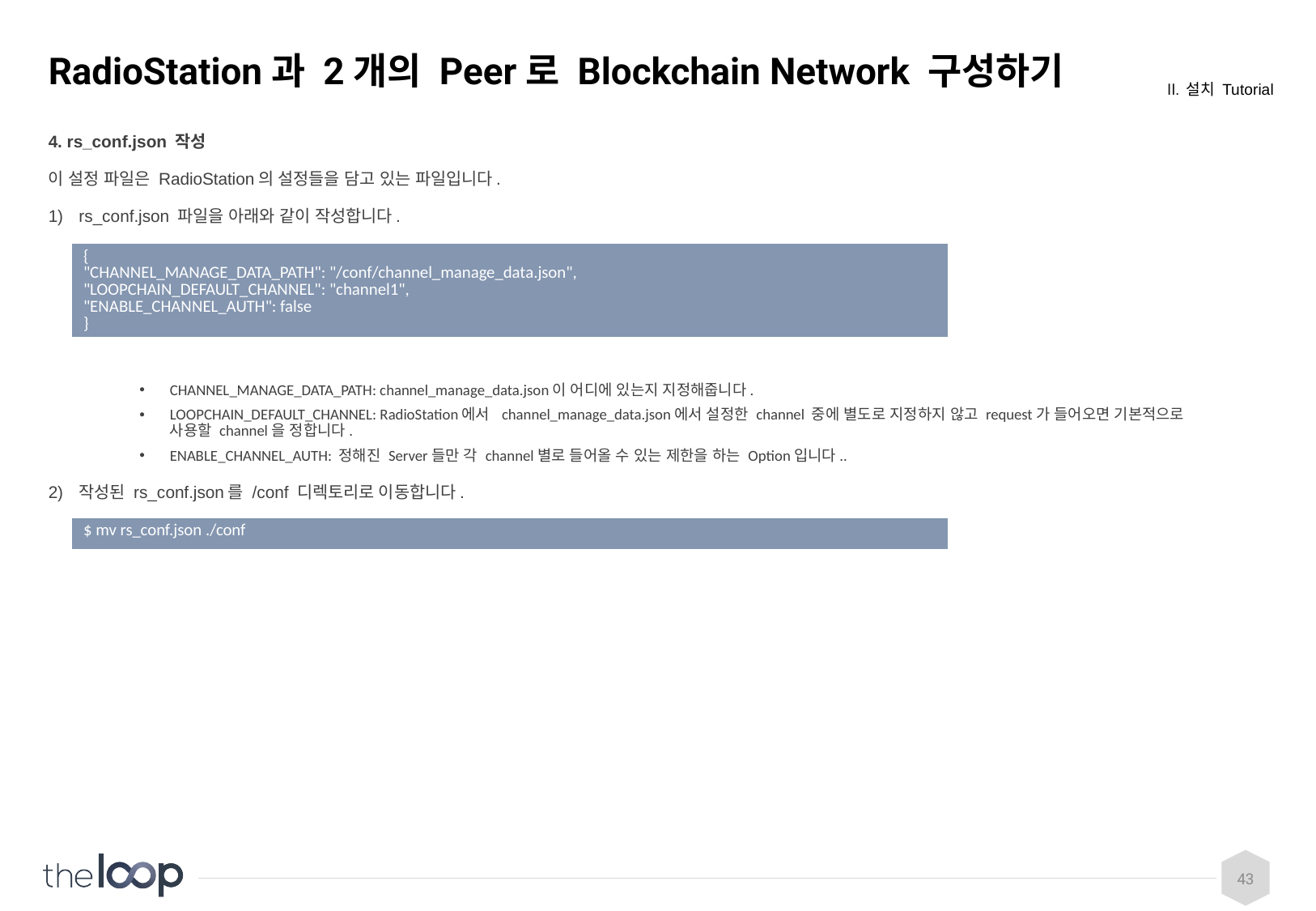

# RadioStation과 2개의 Peer로 Blockchain Network 구성하기
II. 설치 Tutorial

4. rs_conf.json 작성
이 설정 파일은 RadioStation의 설정들을 담고 있는 파일입니다.
rs_conf.json 파일을 아래와 같이 작성합니다.

CHANNEL_MANAGE_DATA_PATH: channel_manage_data.json이 어디에 있는지 지정해줍니다.
LOOPCHAIN_DEFAULT_CHANNEL: RadioStation에서  channel_manage_data.json에서 설정한 channel 중에 별도로 지정하지 않고 request가 들어오면 기본적으로 사용할 channel을 정합니다.
ENABLE_CHANNEL_AUTH: 정해진 Server들만 각 channel별로 들어올 수 있는 제한을 하는 Option입니다..
작성된 rs_conf.json를 /conf 디렉토리로 이동합니다.

| { "CHANNEL\_MANAGE\_DATA\_PATH": "/conf/channel\_manage\_data.json", "LOOPCHAIN\_DEFAULT\_CHANNEL": "channel1", "ENABLE\_CHANNEL\_AUTH": false } |
| --- |
| $ mv rs\_conf.json ./conf |
| --- |
43